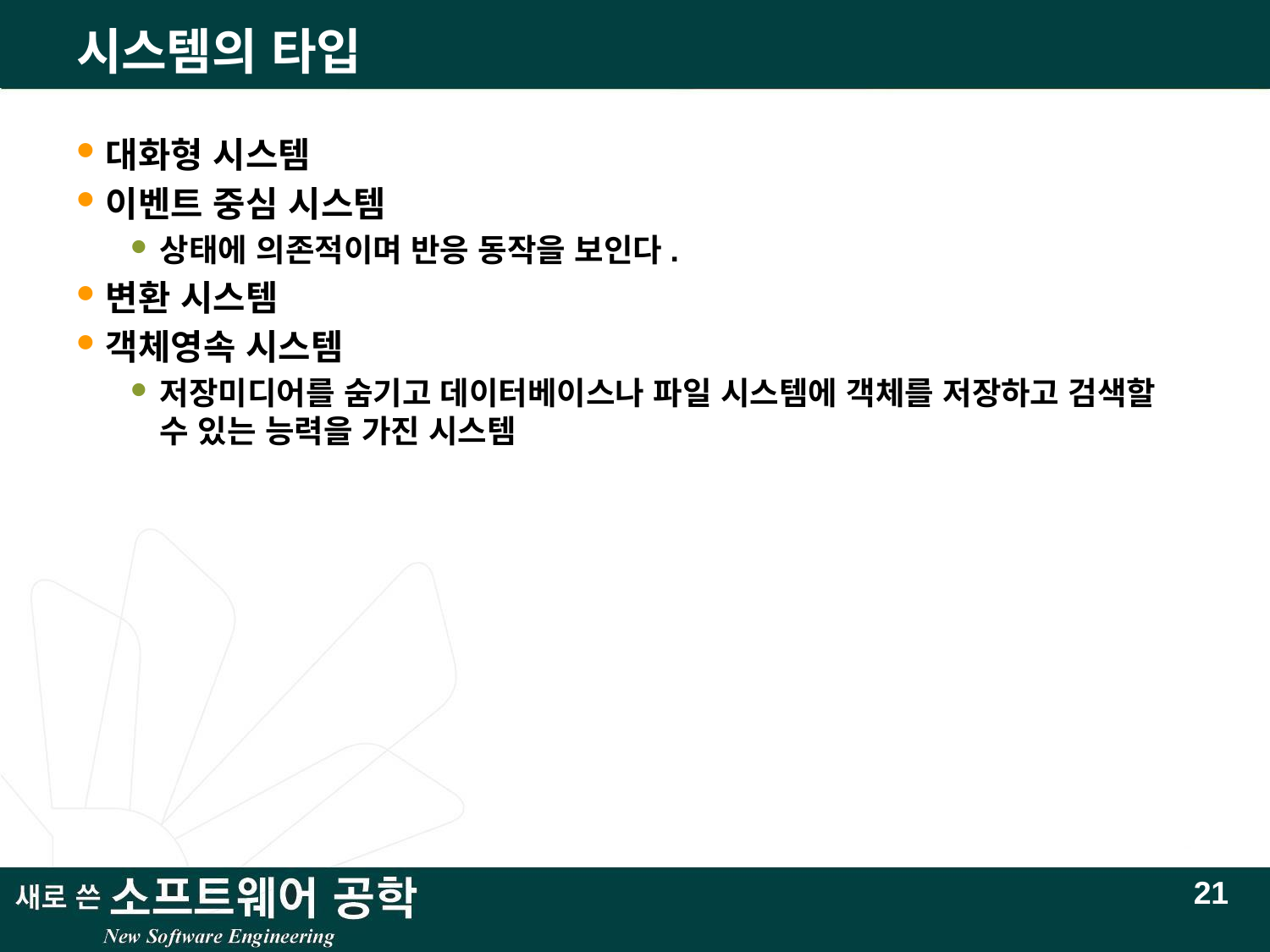

# 시스템의 타입
대화형 시스템
이벤트 중심 시스템
상태에 의존적이며 반응 동작을 보인다.
변환 시스템
객체영속 시스템
저장미디어를 숨기고 데이터베이스나 파일 시스템에 객체를 저장하고 검색할 수 있는 능력을 가진 시스템